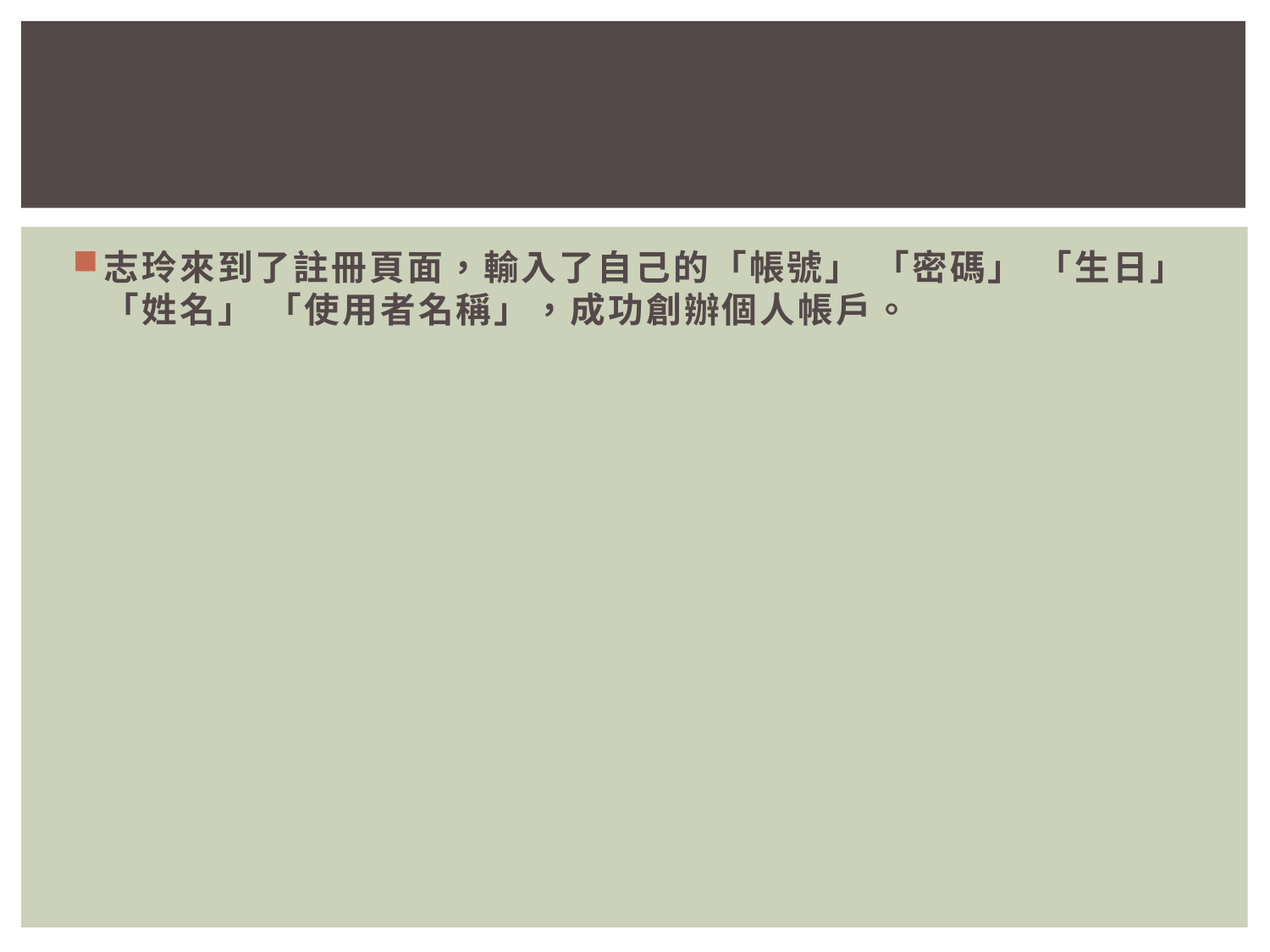

#
志玲來到了註冊頁面，輸入了自己的「帳號」 「密碼」 「生日」 「姓名」 「使用者名稱」，成功創辦個人帳戶。